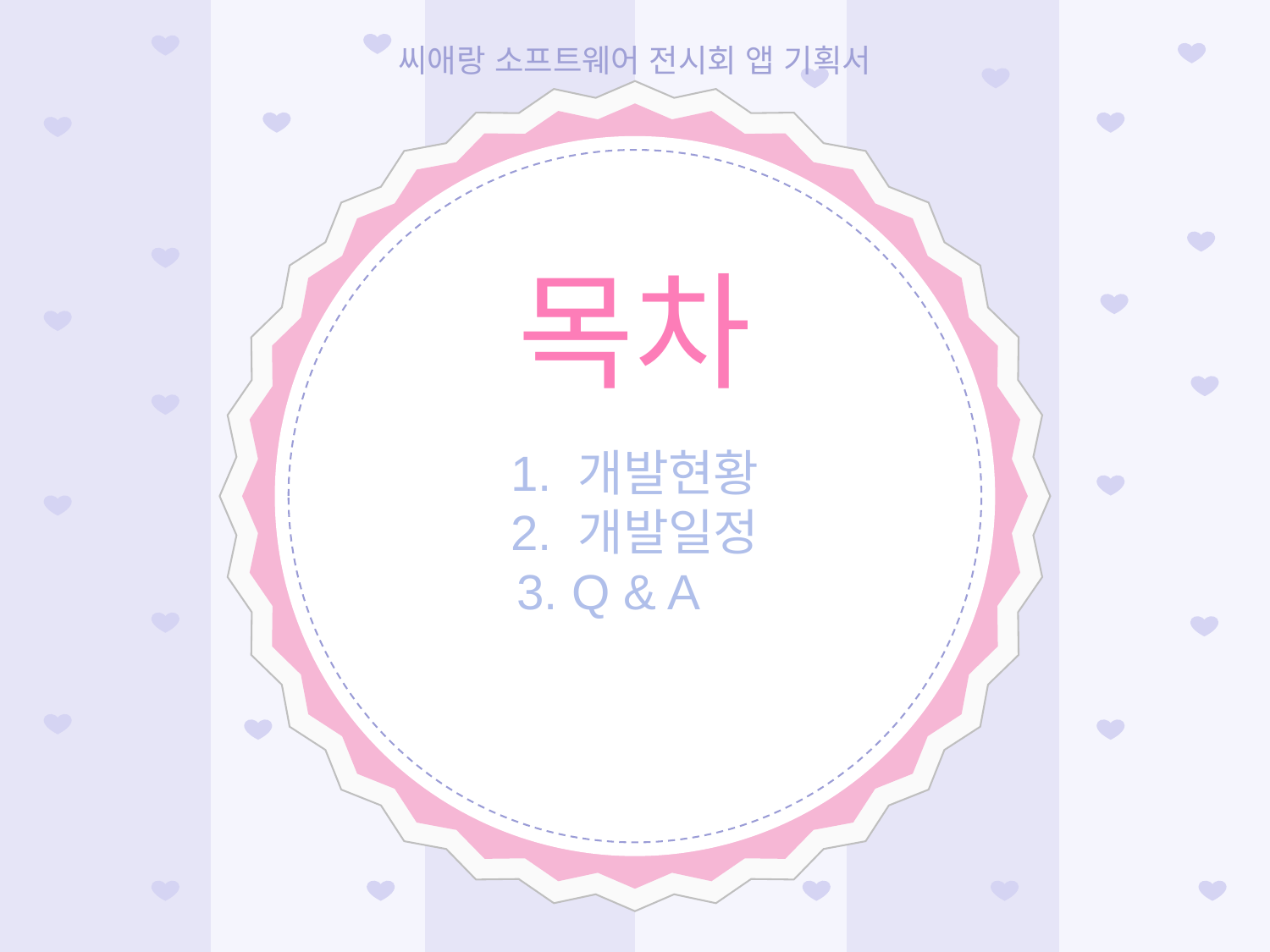

씨애랑 소프트웨어 전시회 앱 기획서

목차
1. 개발현황
2. 개발일정
3. Q & A